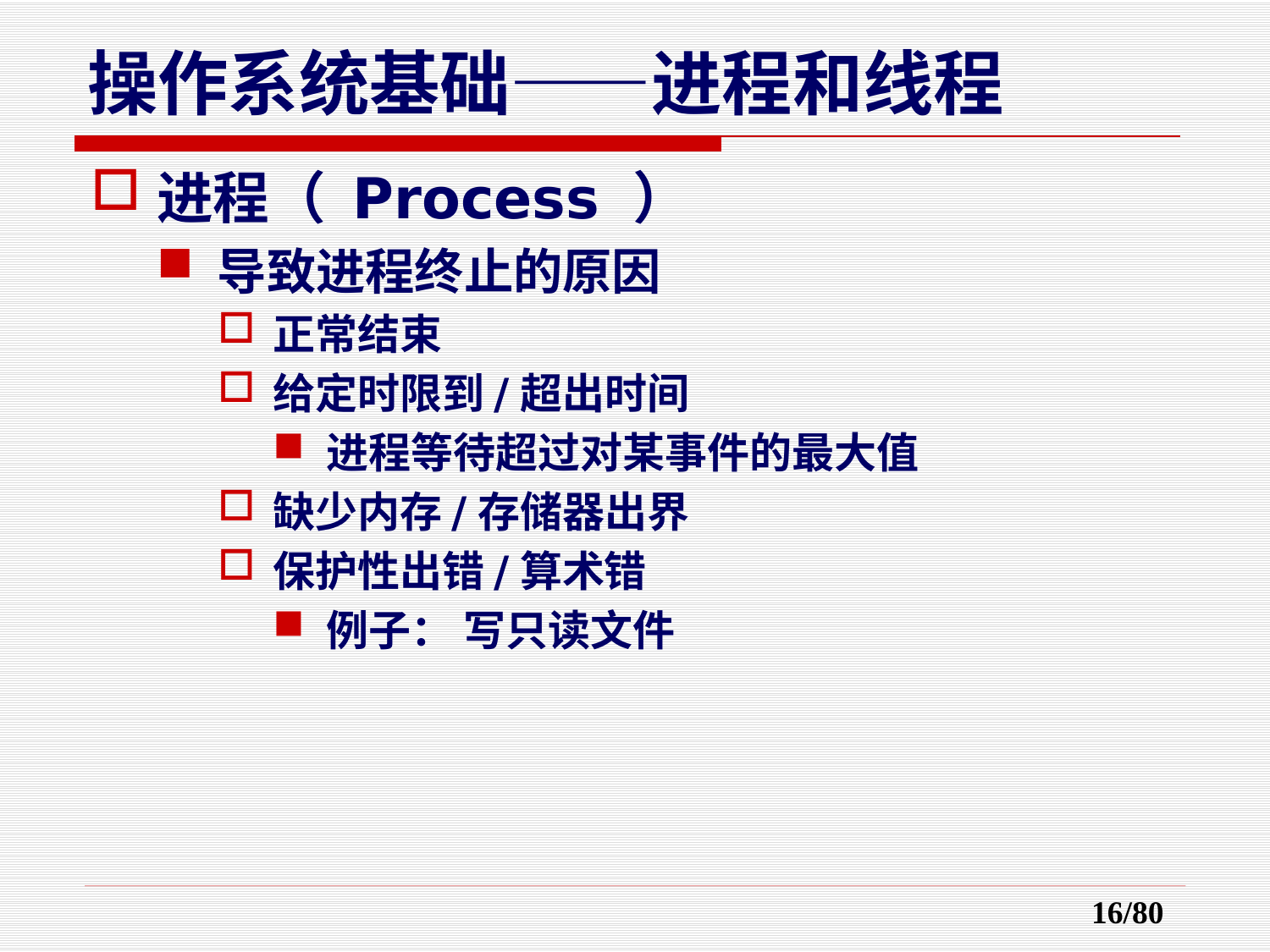

# 操作系统基础——进程和线程
进程（ Process ）
导致进程终止的原因
正常结束
给定时限到/超出时间
进程等待超过对某事件的最大值
缺少内存/存储器出界
保护性出错/算术错
例子： 写只读文件